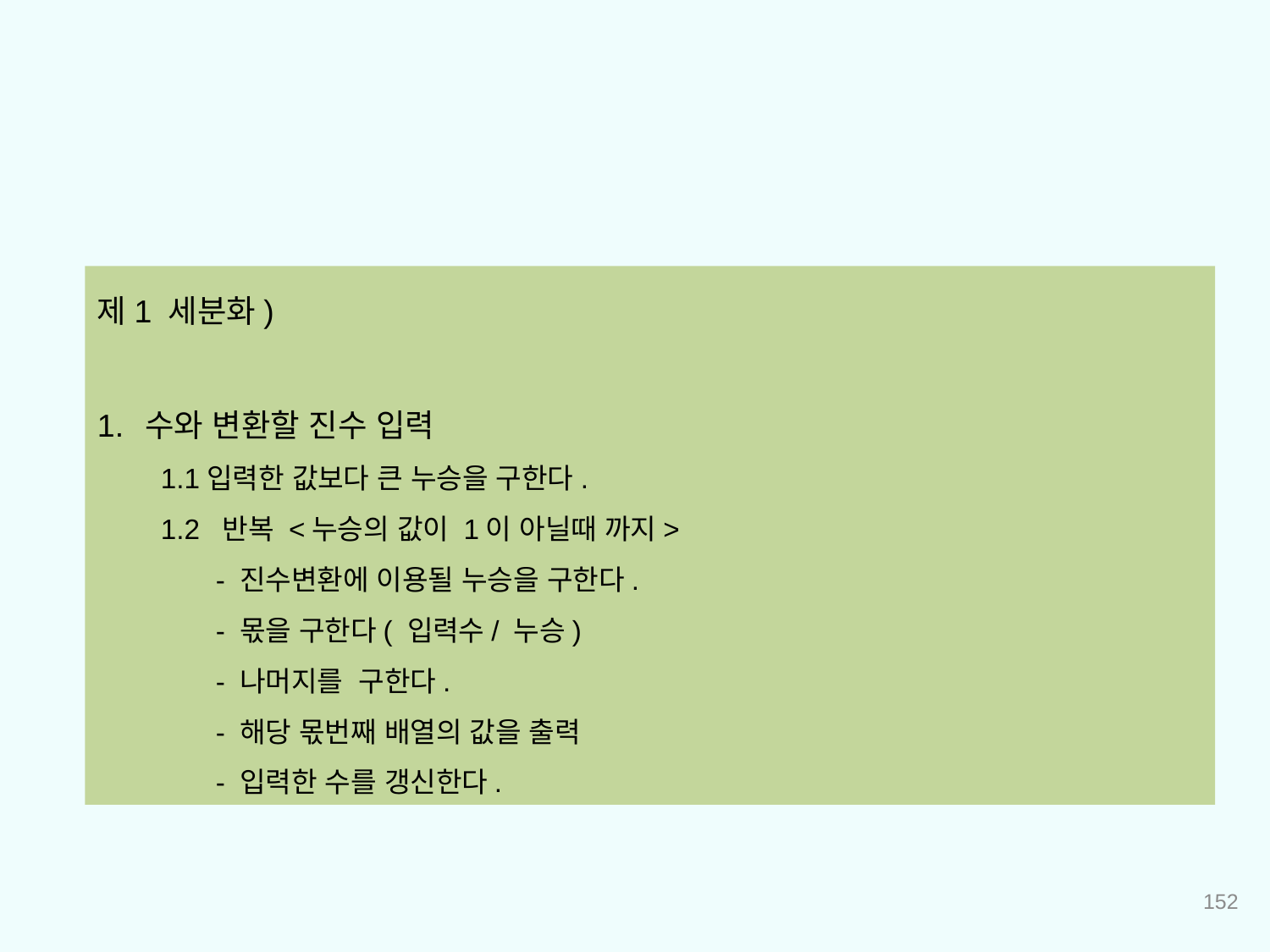

제1 세분화)

수와 변환할 진수 입력
1.1입력한 값보다 큰 누승을 구한다.
1.2  반복 <누승의 값이 1이 아닐때 까지>
       - 진수변환에 이용될 누승을 구한다.
       - 몫을 구한다( 입력수/ 누승)
       - 나머지를  구한다.
       - 해당 몫번째 배열의 값을 출력
       - 입력한 수를 갱신한다.
152